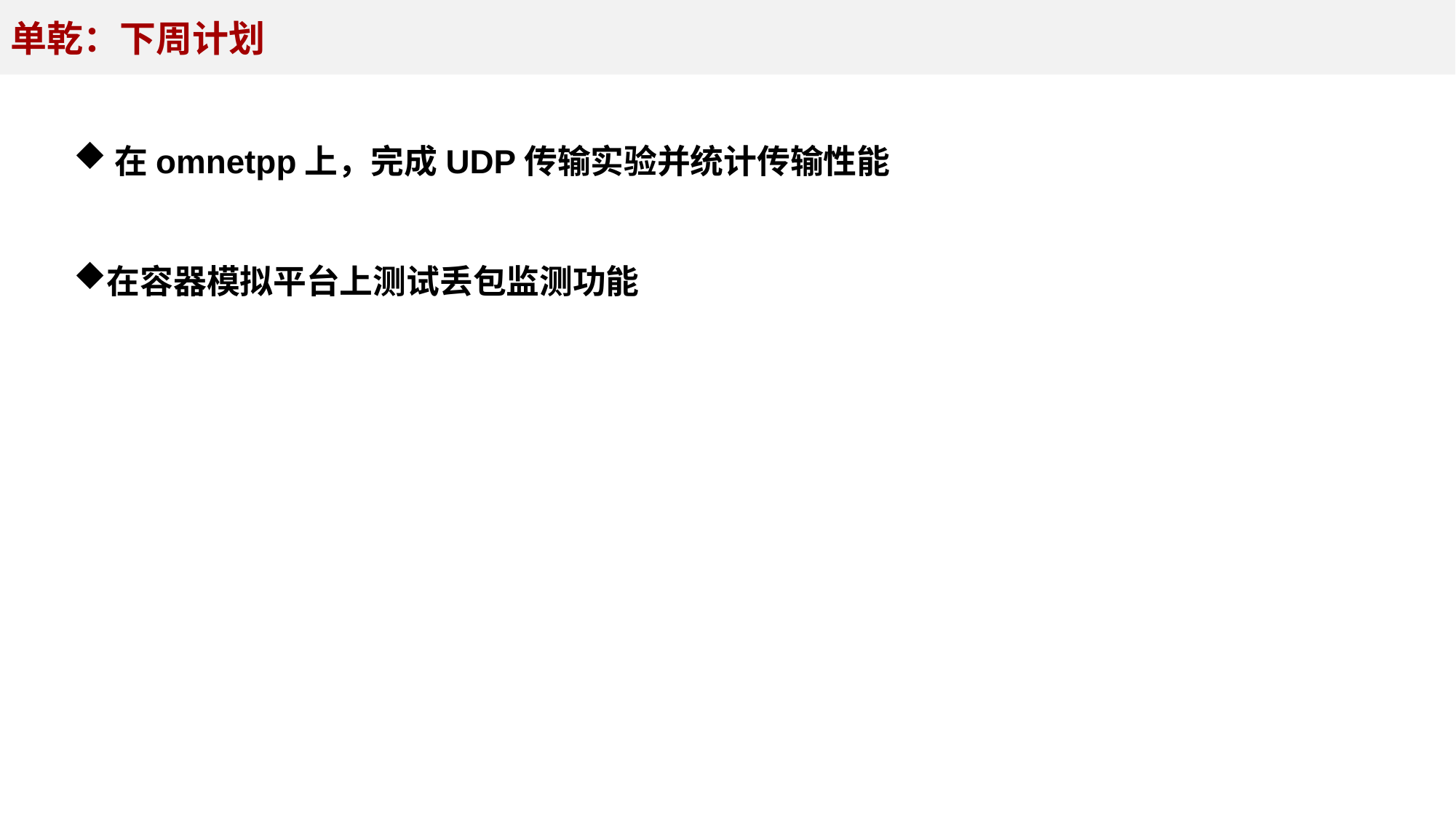

单乾：下周计划

在omnetpp上，完成UDP传输实验并统计传输性能

在容器模拟平台上测试丢包监测功能